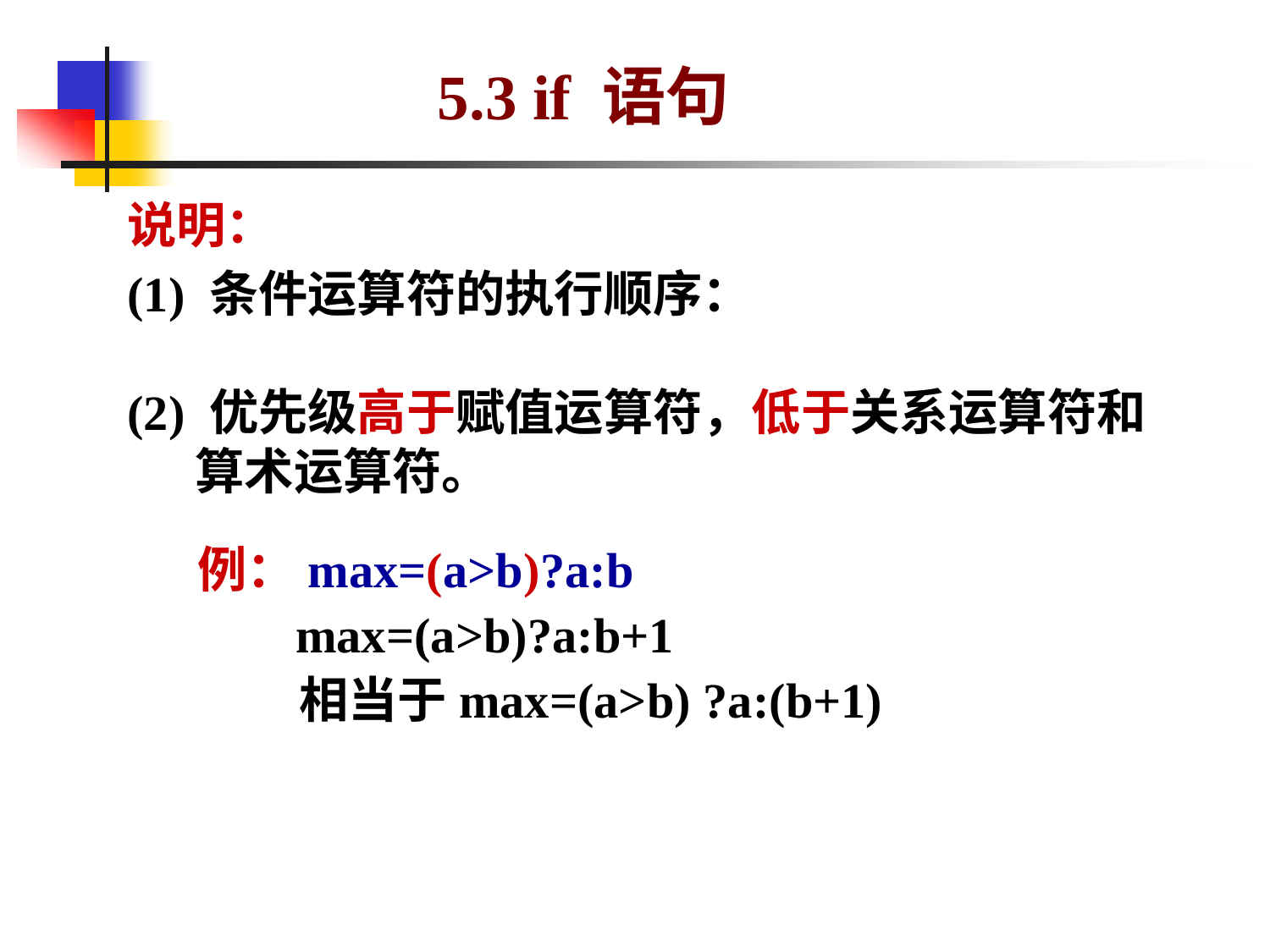

# 5.3 if 语句
说明：
(1) 条件运算符的执行顺序：

(2) 优先级高于赋值运算符，低于关系运算符和
     算术运算符。
例：max=(a>b)?a:b
        max=(a>b)?a:b+1
        相当于max=(a>b) ?a:(b+1)